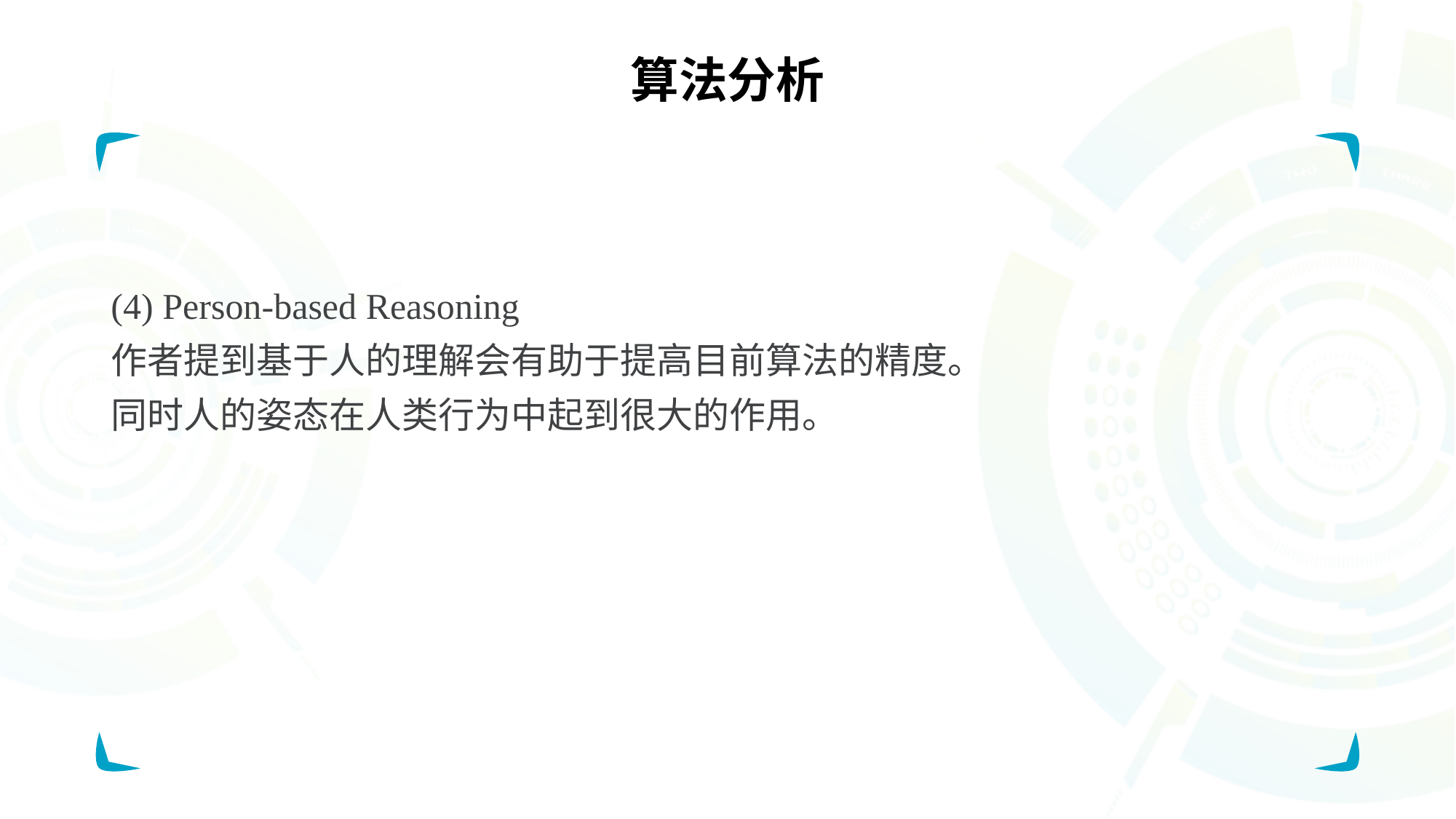

# 算法分析

(4) Person-based Reasoning
作者提到基于人的理解会有助于提高目前算法的精度。
同时人的姿态在人类行为中起到很大的作用。